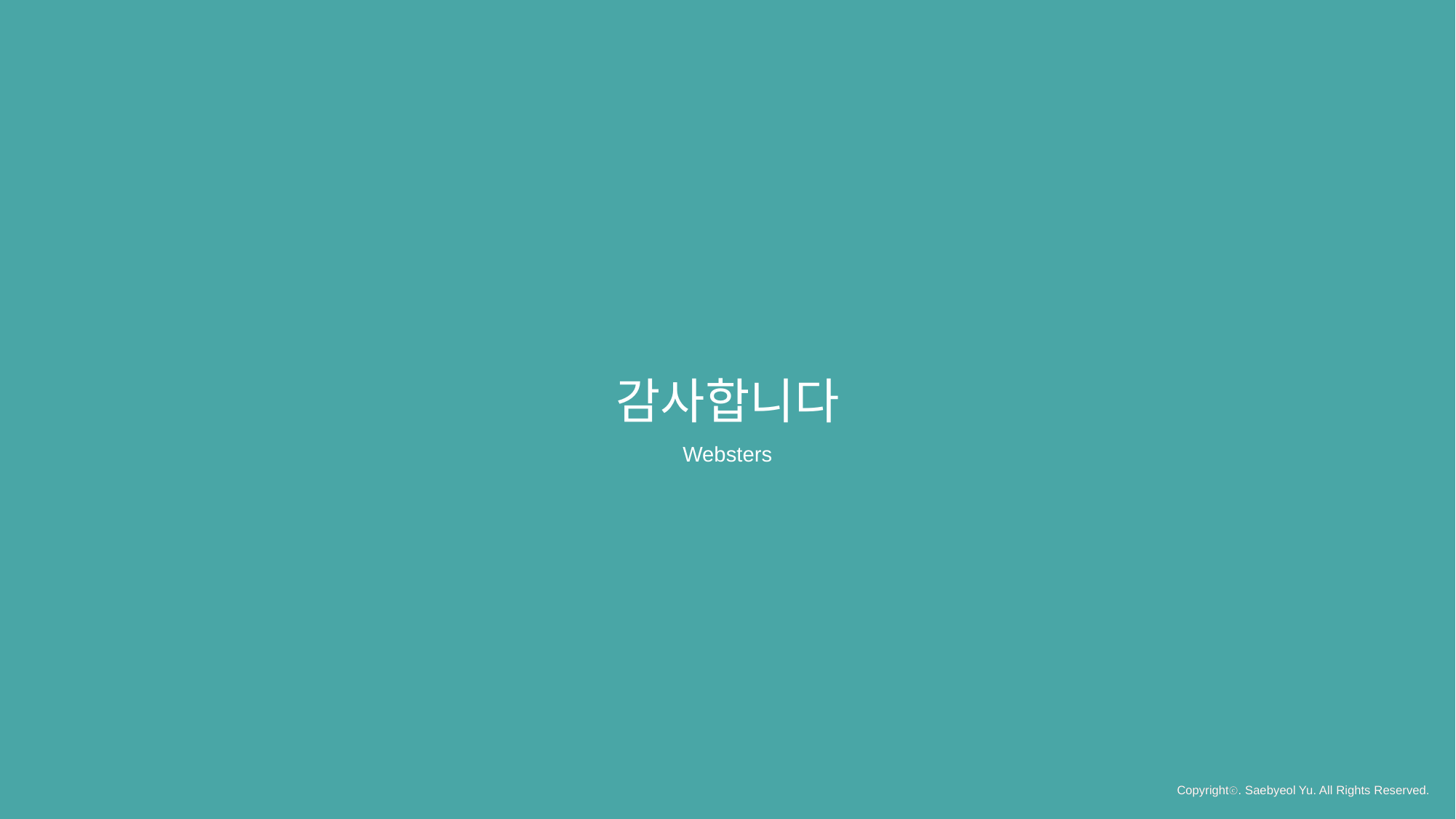

감사합니다
Websters
Copyrightⓒ. Saebyeol Yu. All Rights Reserved.